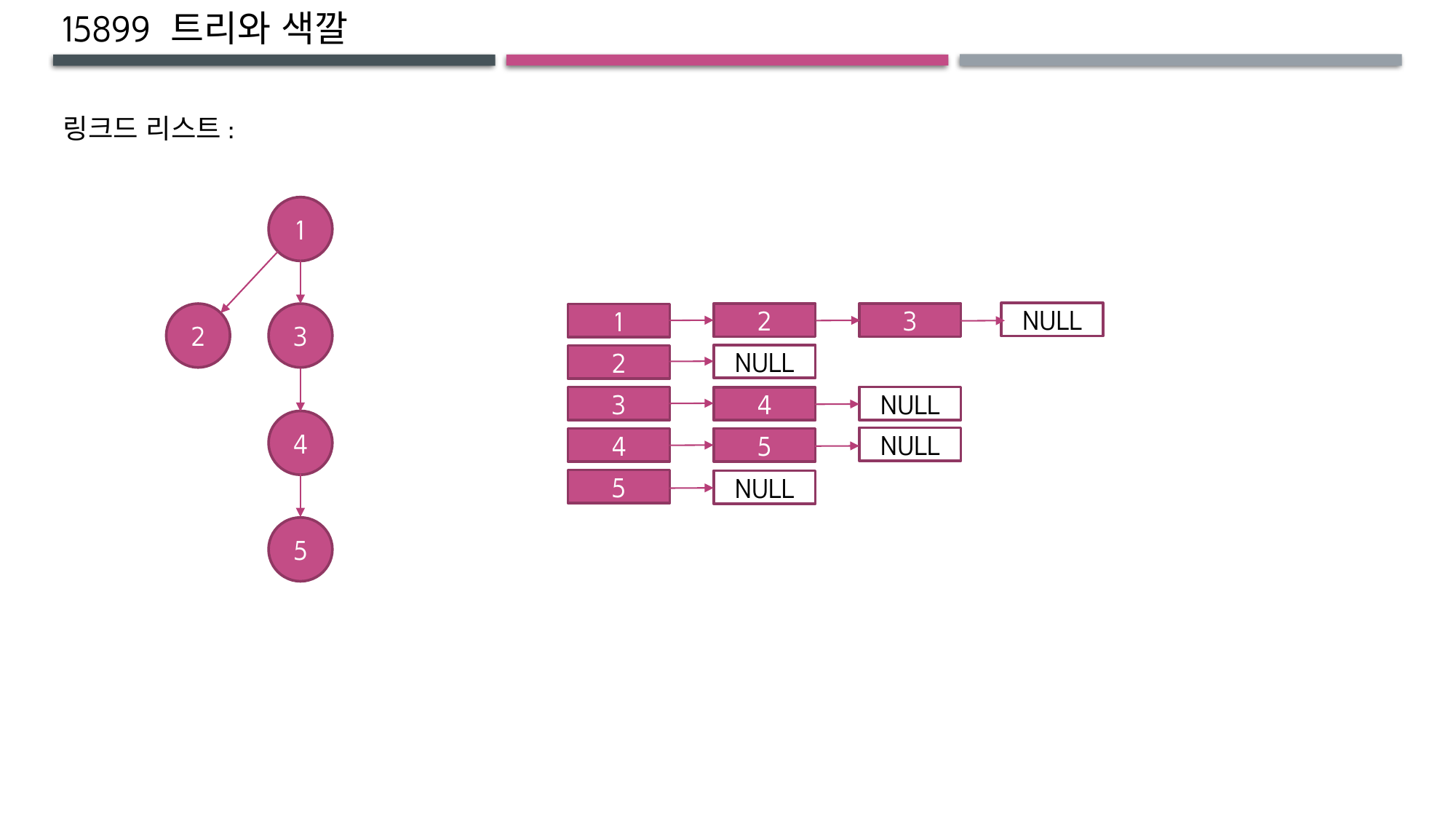

15899 트리와 색깔
링크드 리스트:
1
NULL
3
2
3
2
1
NULL
2
3
NULL
4
4
NULL
5
4
5
NULL
5